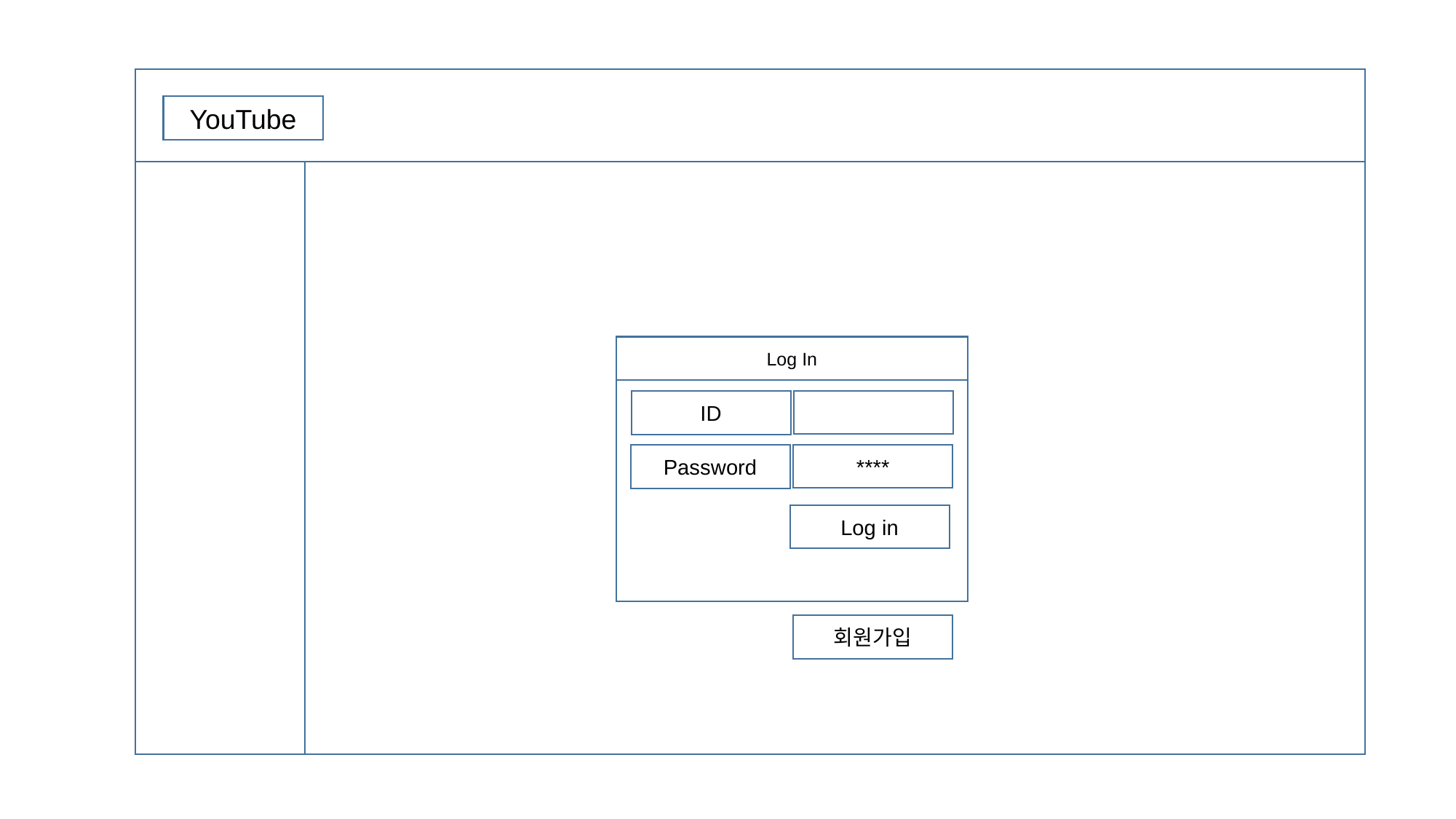

YouTube

Log In

ID
****
Password
Log in
회원가입